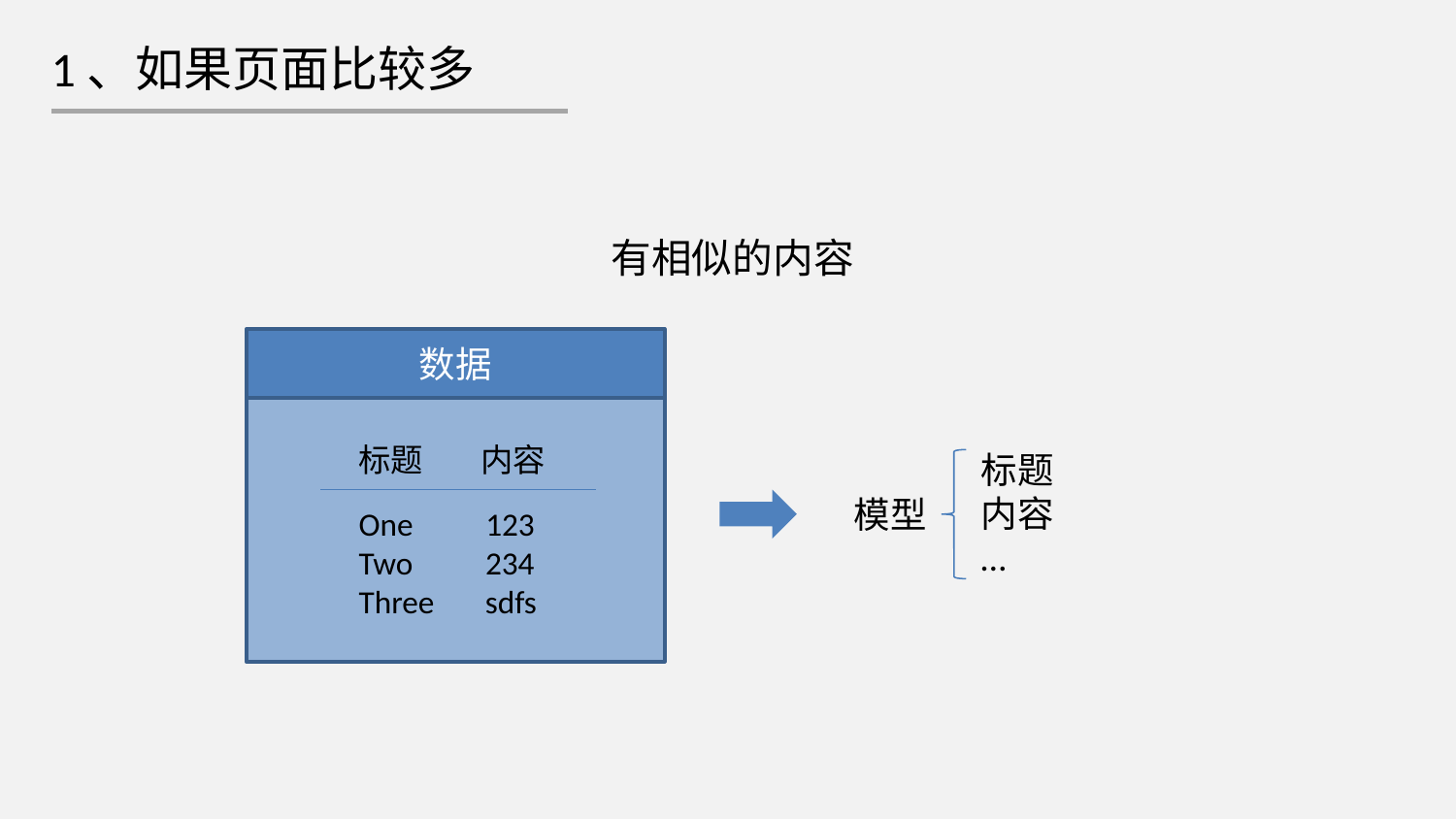

1、如果页面比较多
有相似的内容
数据

标题        内容

One          123
Two          234
Three       sdfs
标题
内容
…

模型